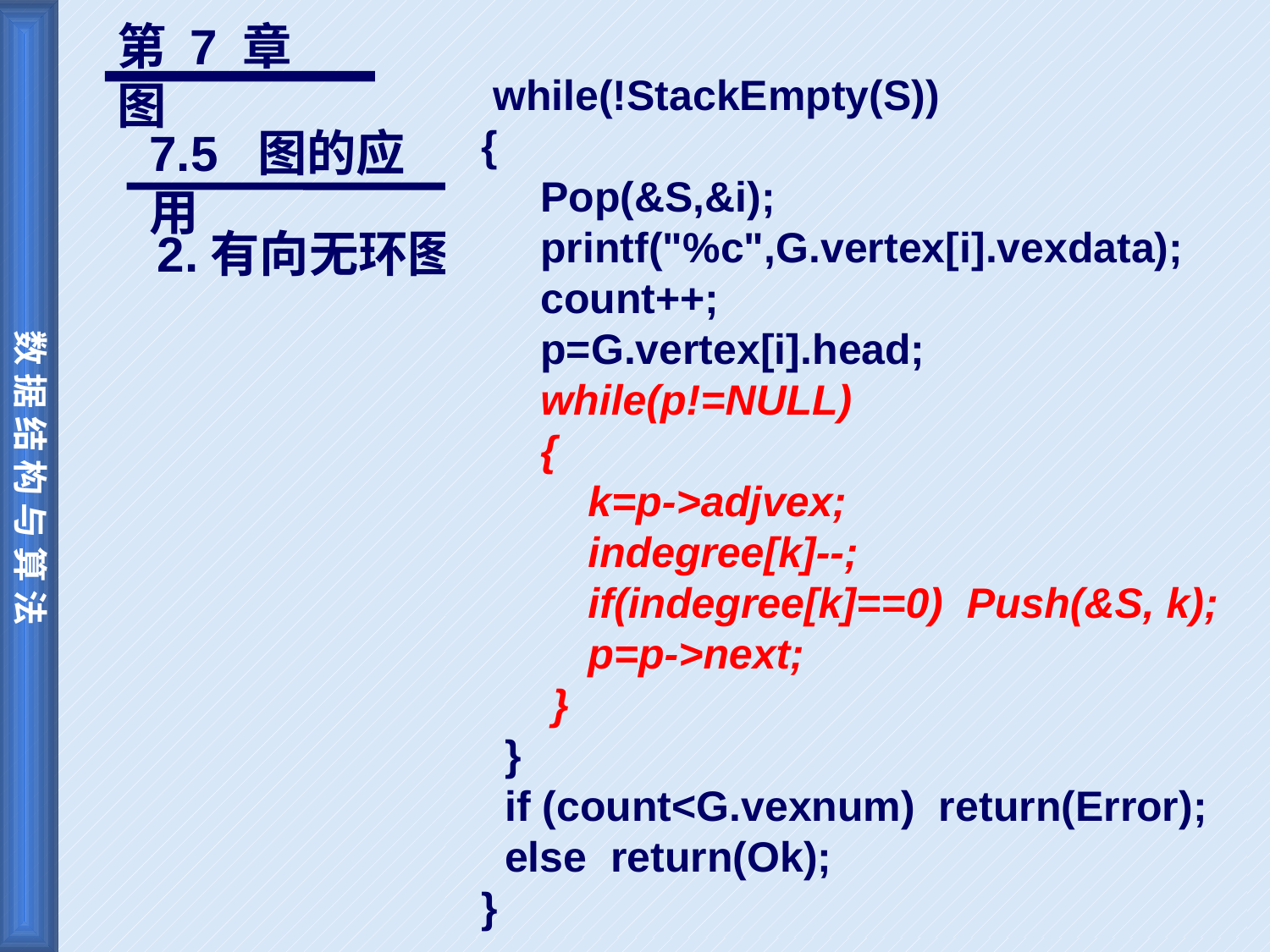

第 7 章  图
   while(!StackEmpty(S))
  {
       Pop(&S,&i);
       printf("%c",G.vertex[i].vexdata);
       count++;
       p=G.vertex[i].head;
       while(p!=NULL)
       {
           k=p->adjvex;
           indegree[k]--;
           if(indegree[k]==0)  Push(&S, k);
           p=p->next;
        }
    }
    if (count<G.vexnum)  return(Error);
    else  return(Ok);
  }

7.5  图的应用

算法：
①拓扑排序
2.有向无环图的应用
12